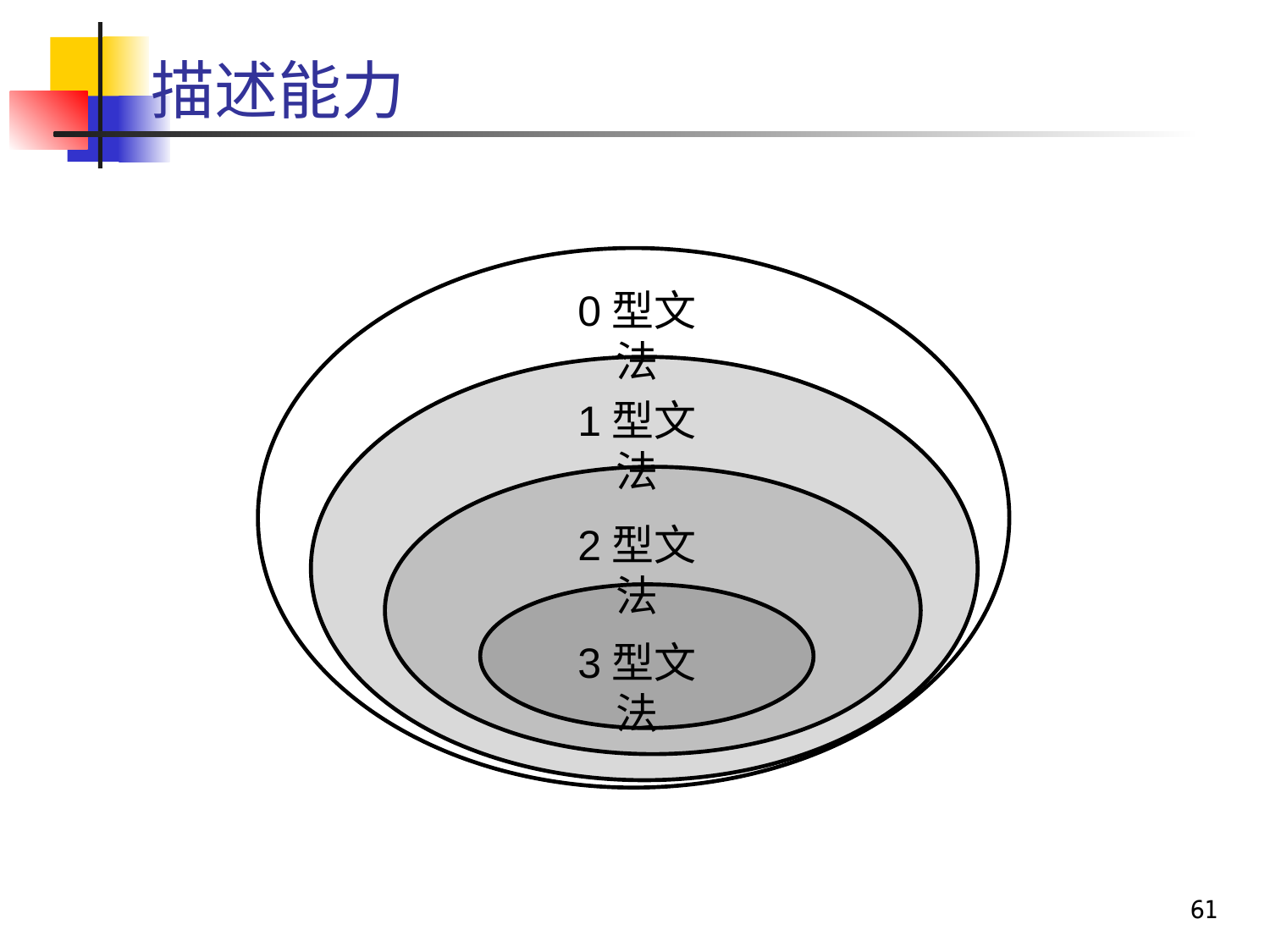

# 描述能力

0型文法

1型文法

2型文法

3型文法
61